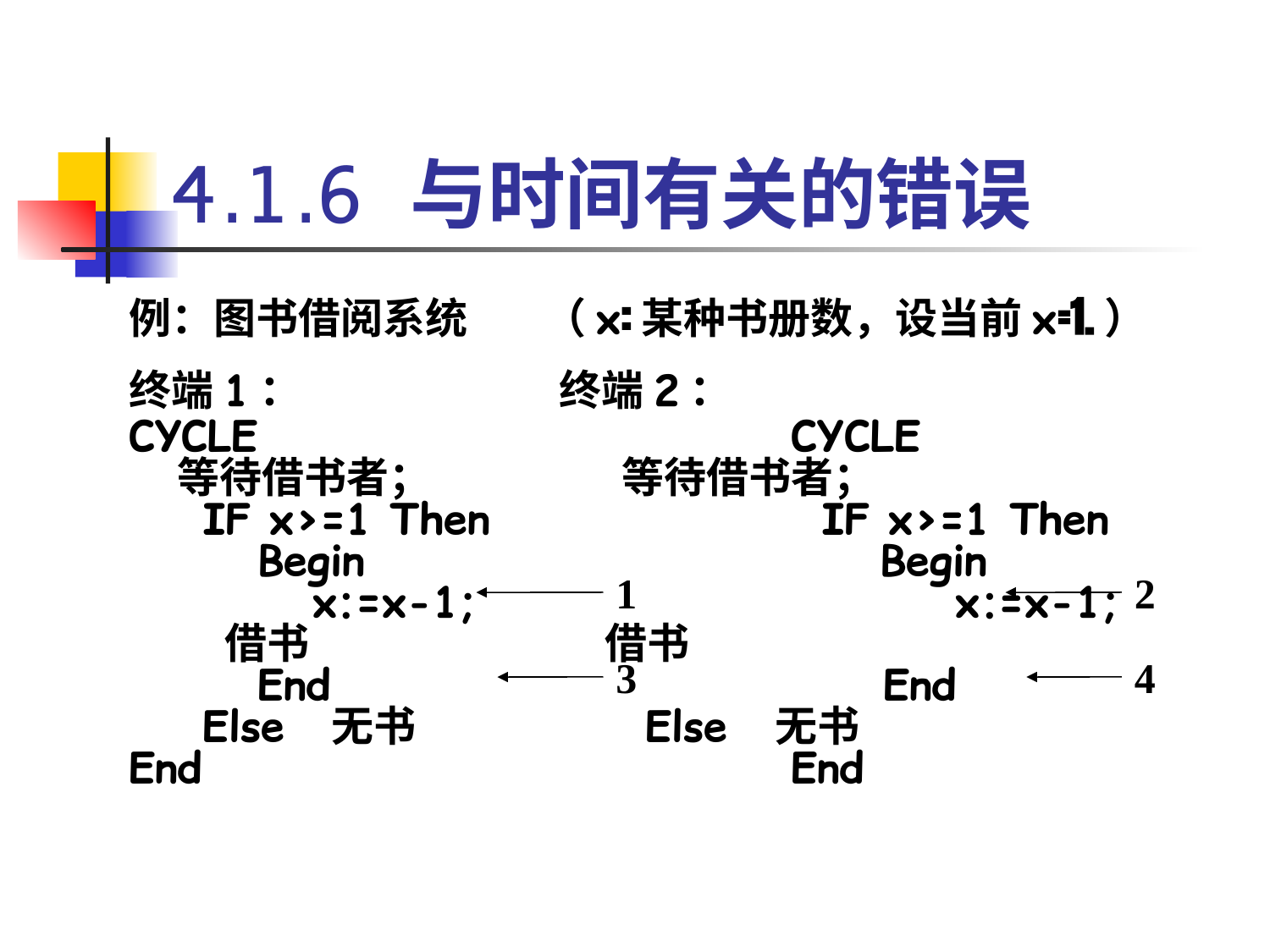

4.1.6 与时间有关的错误
例：图书借阅系统        （x:某种书册数，设当前x=1.）
终端1：                           终端2：
CYCLE                             CYCLE
    等待借书者；                    等待借书者；
    IF x>=1 Then                  IF x>=1 Then
       Begin                            Begin
          x:=x-1;                          x:=x-1;
         借书                               借书
       End                              End
    Else  无书                       Else  无书
End                                End
1
2

3
4